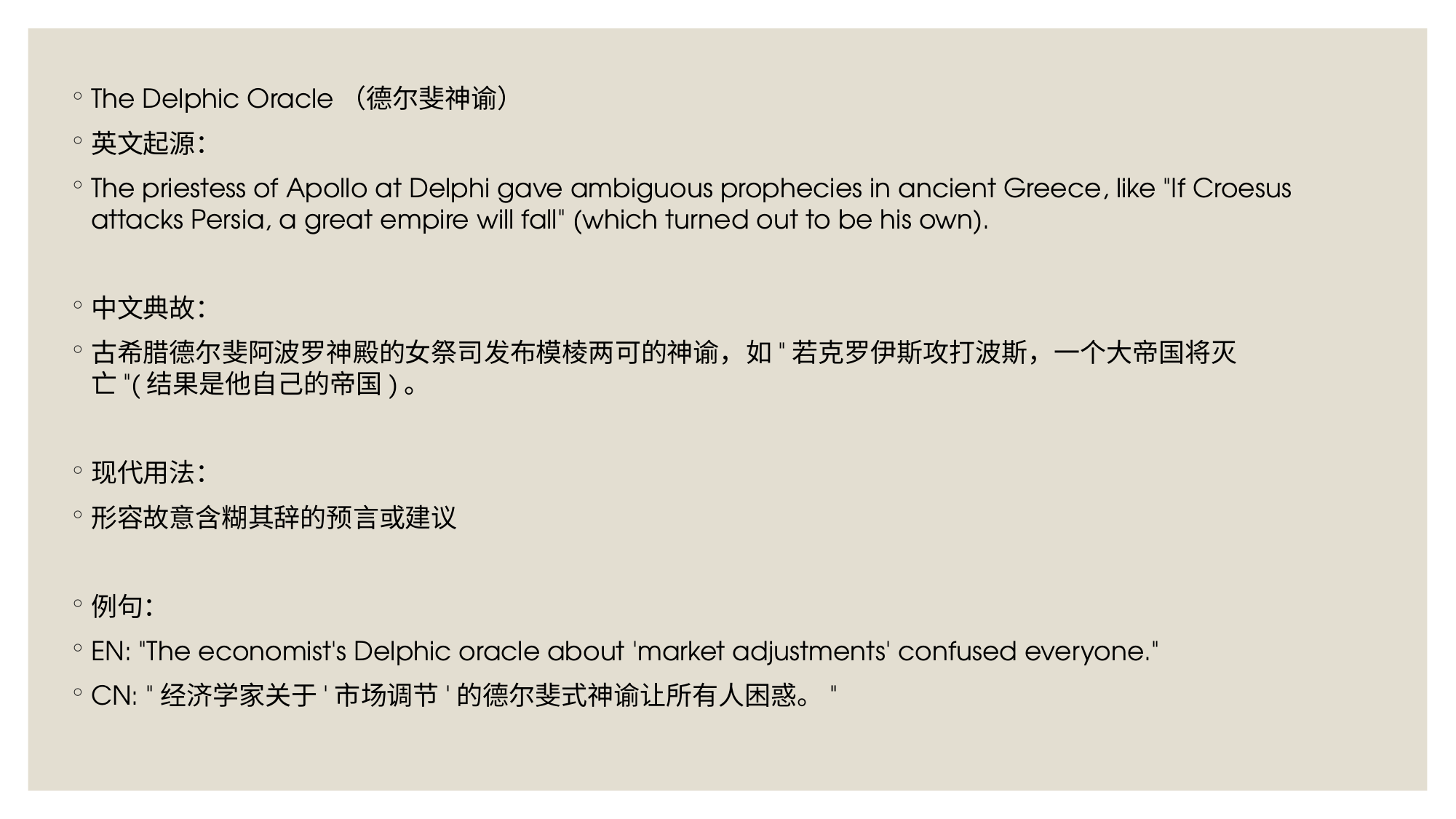

The Delphic Oracle（德尔斐神谕）
英文起源：
The priestess of Apollo at Delphi gave ambiguous prophecies in ancient Greece, like "If Croesus attacks Persia, a great empire will fall" (which turned out to be his own).

中文典故：
古希腊德尔斐阿波罗神殿的女祭司发布模棱两可的神谕，如"若克罗伊斯攻打波斯，一个大帝国将灭亡"(结果是他自己的帝国)。

现代用法：
形容故意含糊其辞的预言或建议

例句：
EN: "The economist's Delphic oracle about 'market adjustments' confused everyone."
CN: "经济学家关于'市场调节'的德尔斐式神谕让所有人困惑。"

#